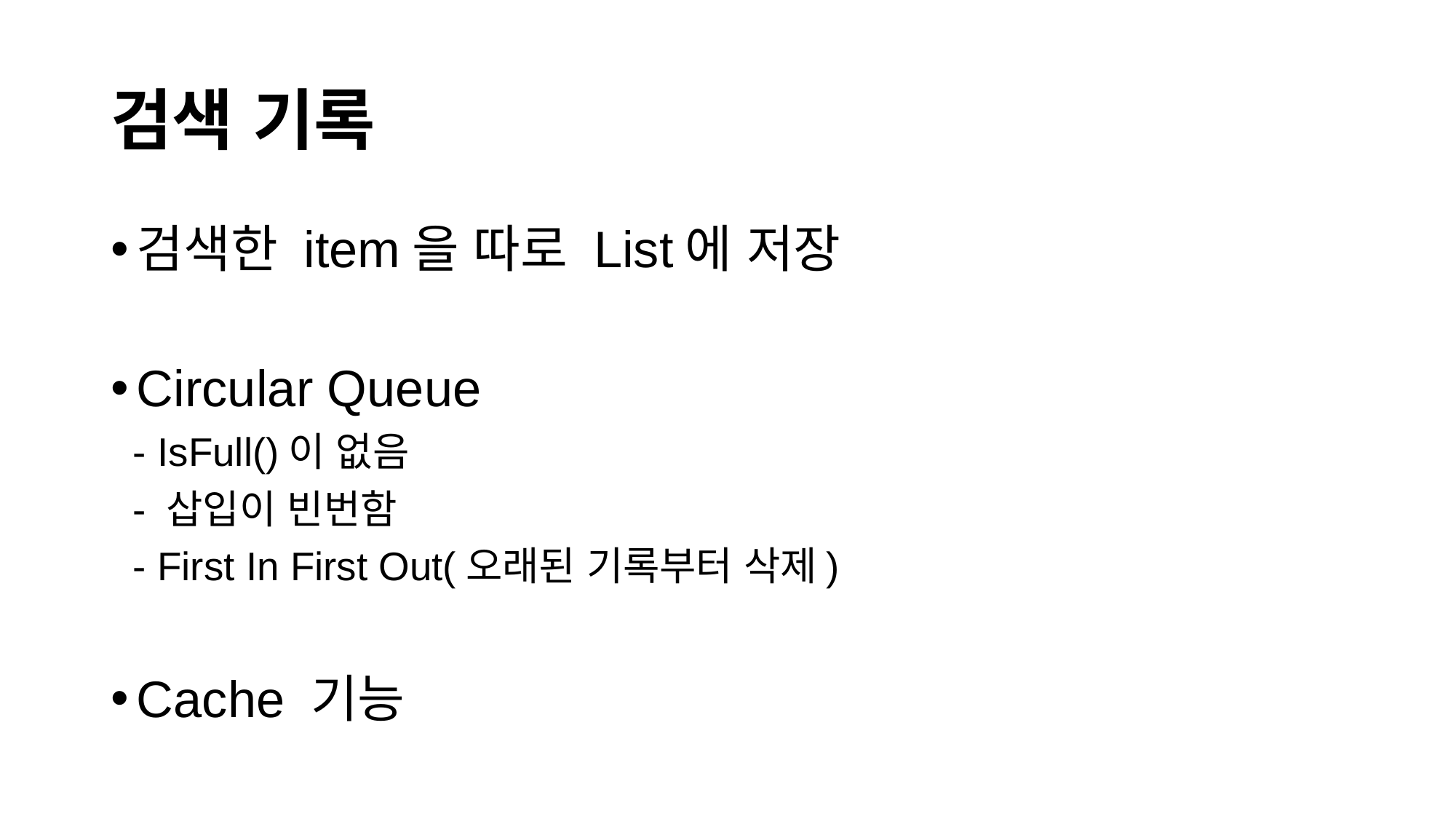

# 검색 기록
검색한 item을 따로 List에 저장

Circular Queue
  - IsFull()이 없음
  - 삽입이 빈번함
  - First In First Out(오래된 기록부터 삭제)

Cache 기능